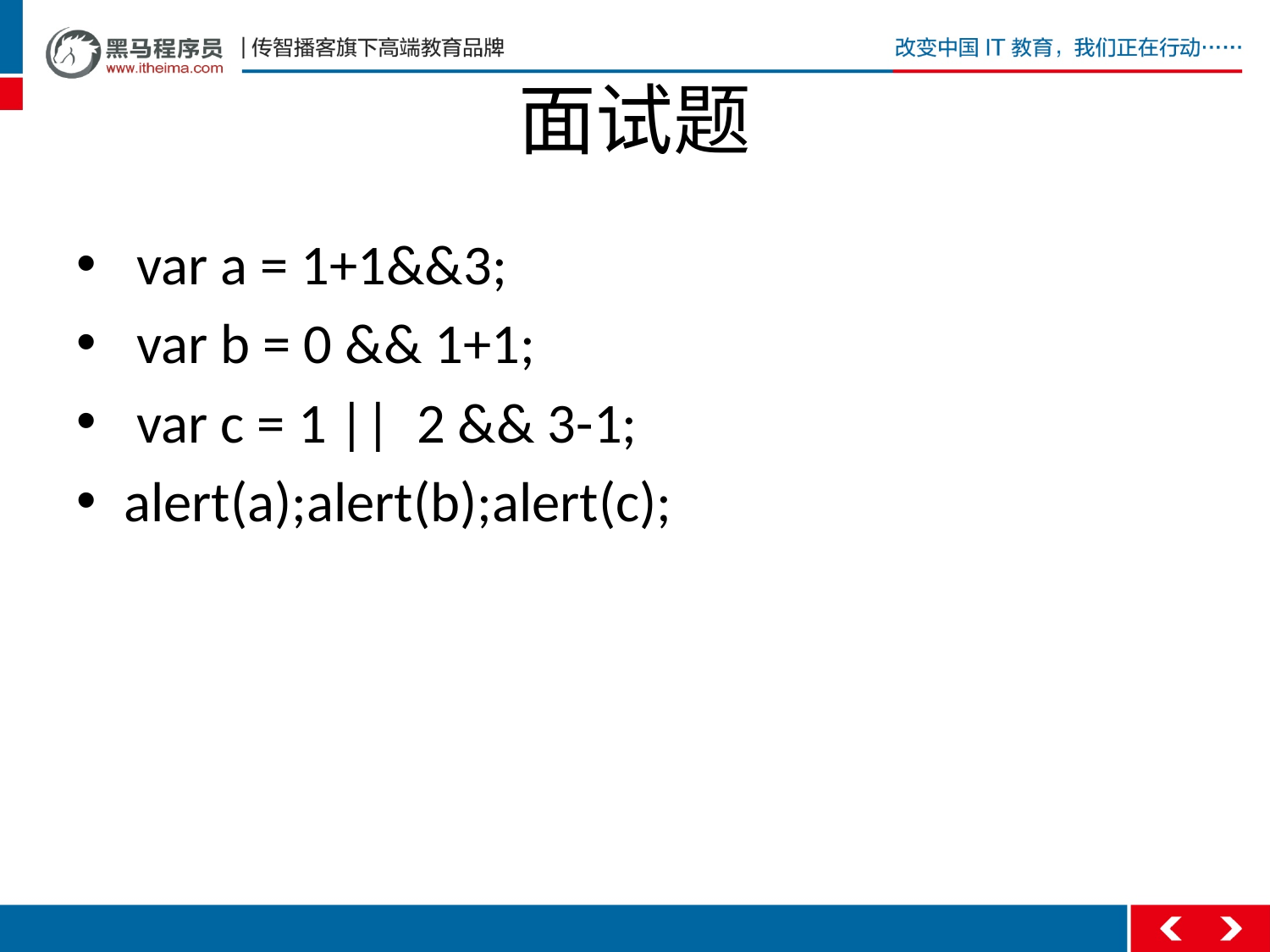

# 面试题
 var a = 1+1&&3;
 var b = 0 && 1+1;
 var c = 1 ||  2 && 3-1;
alert(a);alert(b);alert(c);